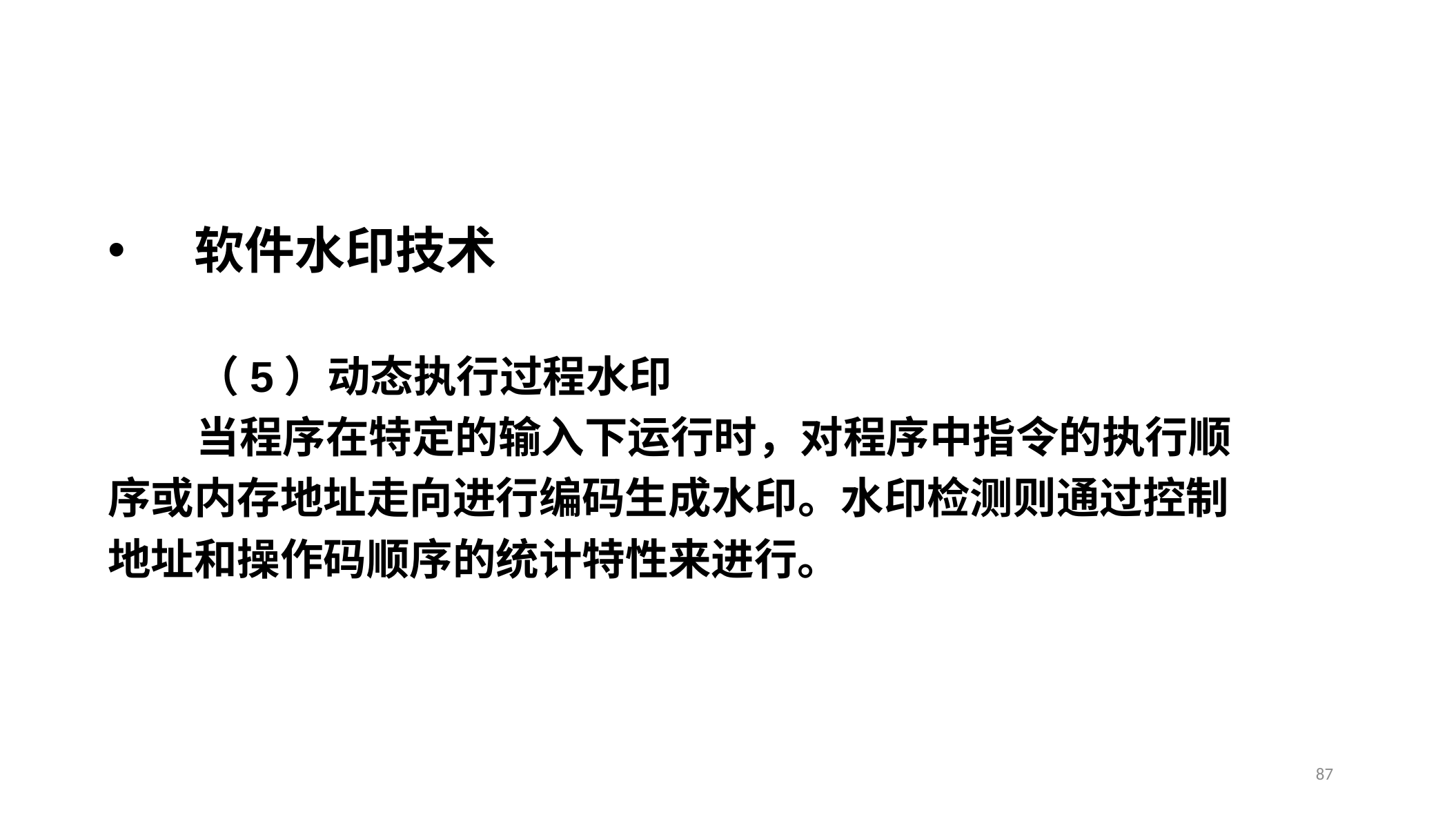

软件水印技术

        （5）动态执行过程水印
        当程序在特定的输入下运行时，对程序中指令的执行顺
序或内存地址走向进行编码生成水印。水印检测则通过控制
地址和操作码顺序的统计特性来进行。

87